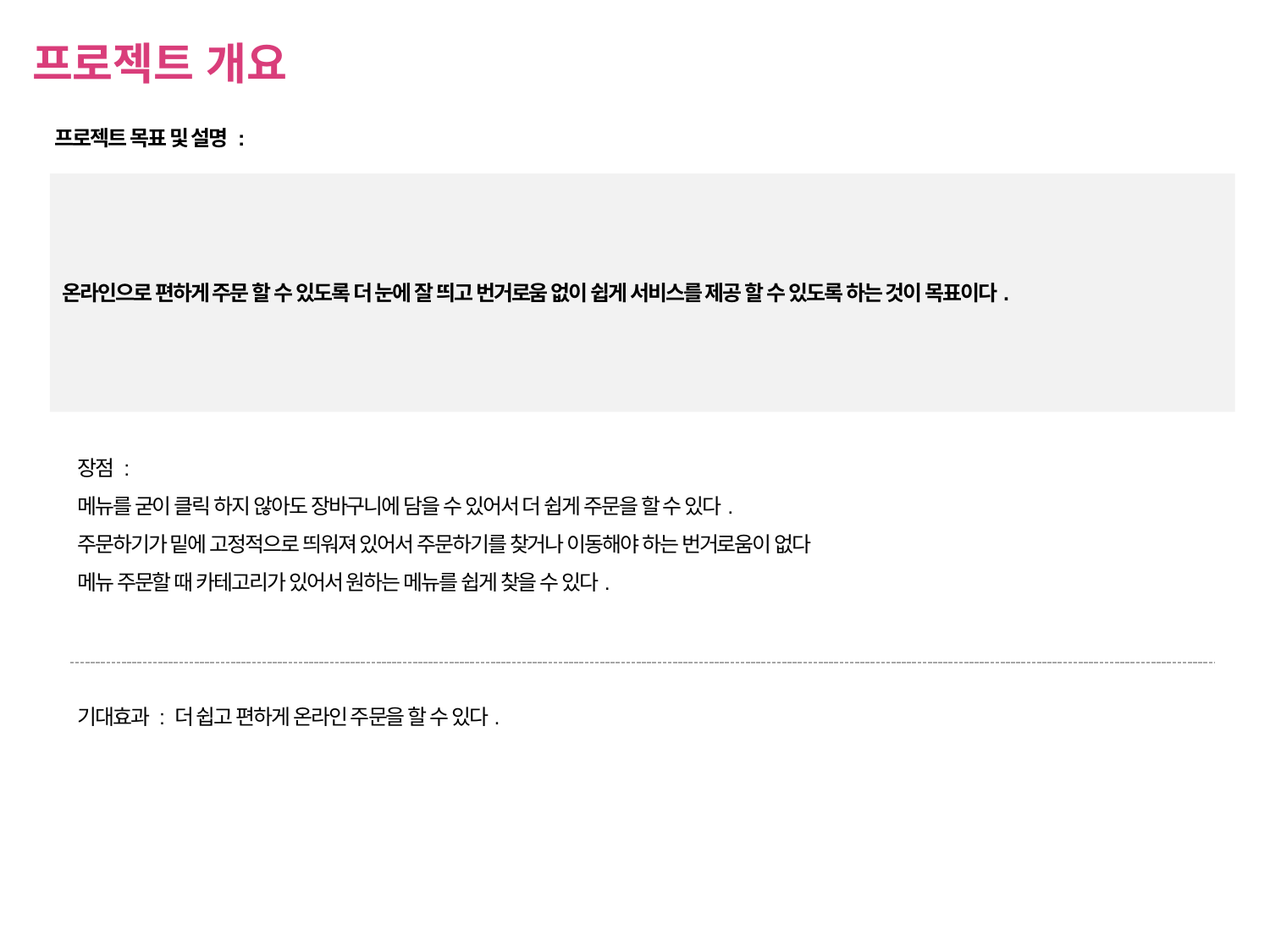

프로젝트 개요
프로젝트 목표 및 설명 :
온라인으로 편하게 주문 할 수 있도록 더 눈에 잘 띄고 번거로움 없이 쉽게 서비스를 제공 할 수 있도록 하는 것이 목표이다.
장점 :
메뉴를 굳이 클릭 하지 않아도 장바구니에 담을 수 있어서 더 쉽게 주문을 할 수 있다.
주문하기가 밑에 고정적으로 띄워져 있어서 주문하기를 찾거나 이동해야 하는 번거로움이 없다
메뉴 주문할 때 카테고리가 있어서 원하는 메뉴를 쉽게 찾을 수 있다.
기대효과 : 더 쉽고 편하게 온라인 주문을 할 수 있다.